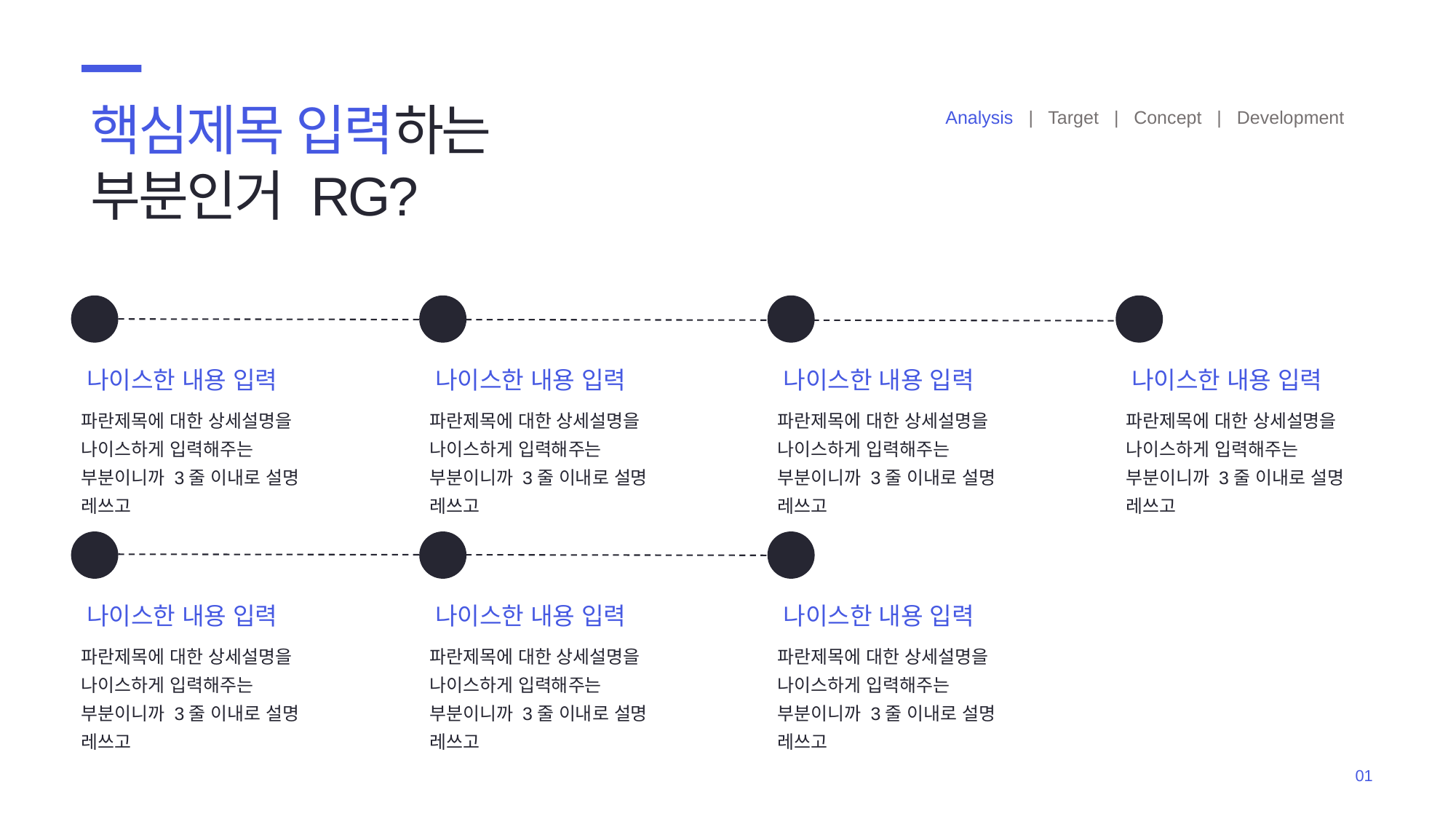

핵심제목 입력하는
부분인거 RG?
Analysis   |   Target   |   Concept   |   Development
01
02
03
04
나이스한 내용 입력
나이스한 내용 입력
나이스한 내용 입력
나이스한 내용 입력
파란제목에 대한 상세설명을 나이스하게 입력해주는 부분이니까 3줄 이내로 설명 레쓰고
파란제목에 대한 상세설명을 나이스하게 입력해주는 부분이니까 3줄 이내로 설명 레쓰고
파란제목에 대한 상세설명을 나이스하게 입력해주는 부분이니까 3줄 이내로 설명 레쓰고
파란제목에 대한 상세설명을 나이스하게 입력해주는 부분이니까 3줄 이내로 설명 레쓰고
05
06
07
나이스한 내용 입력
나이스한 내용 입력
나이스한 내용 입력
파란제목에 대한 상세설명을 나이스하게 입력해주는 부분이니까 3줄 이내로 설명 레쓰고
파란제목에 대한 상세설명을 나이스하게 입력해주는 부분이니까 3줄 이내로 설명 레쓰고
파란제목에 대한 상세설명을 나이스하게 입력해주는 부분이니까 3줄 이내로 설명 레쓰고
01